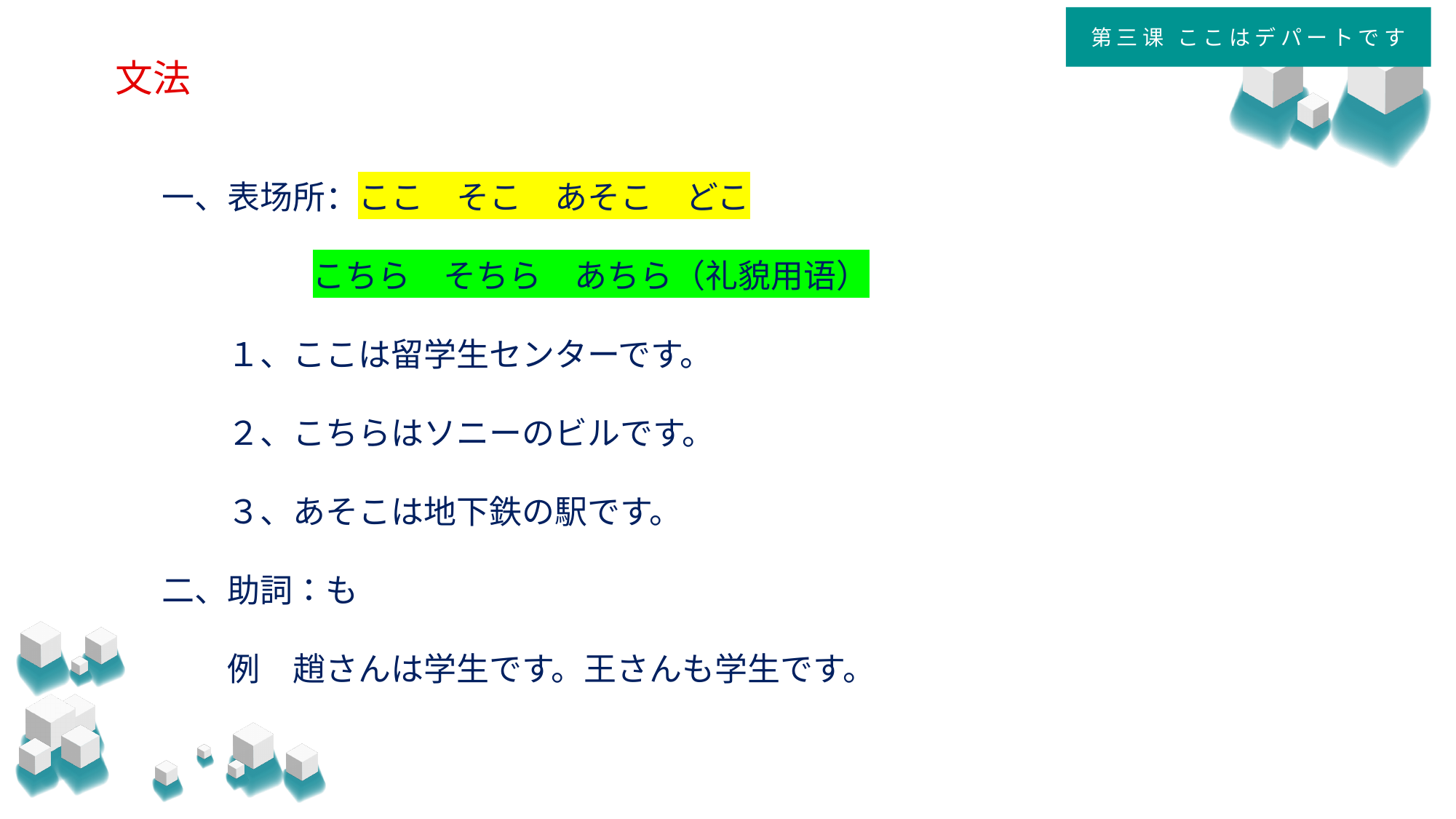

第三课 ここはデパートです
# 文法
一、表场所：ここ　そこ　あそこ　どこ
                    こちら　そちら　あちら（礼貌用语）
　　１、ここは留学生センターです。
　　２、こちらはソニーのビルです。
　　３、あそこは地下鉄の駅です。
二、助詞：も
　　例　趙さんは学生です。王さんも学生です。